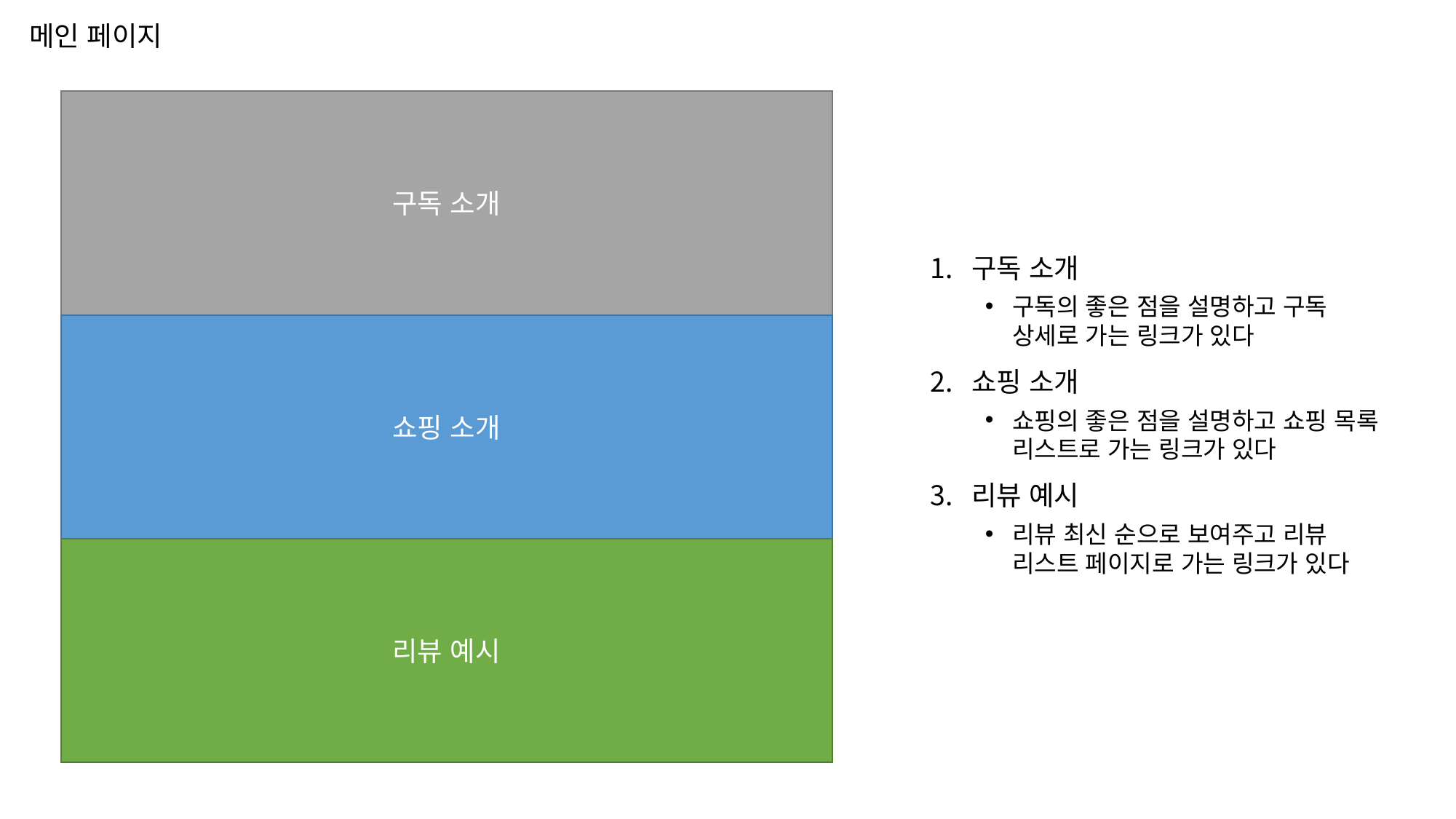

# 메인 페이지
구독 소개
구독의 좋은 점을 설명하고 구독 상세로 가는 링크가 있다
쇼핑 소개
쇼핑의 좋은 점을 설명하고 쇼핑 목록 리스트로 가는 링크가 있다
리뷰 예시
리뷰 최신 순으로 보여주고 리뷰 리스트 페이지로 가는 링크가 있다
구독 소개
쇼핑 소개
리뷰 예시